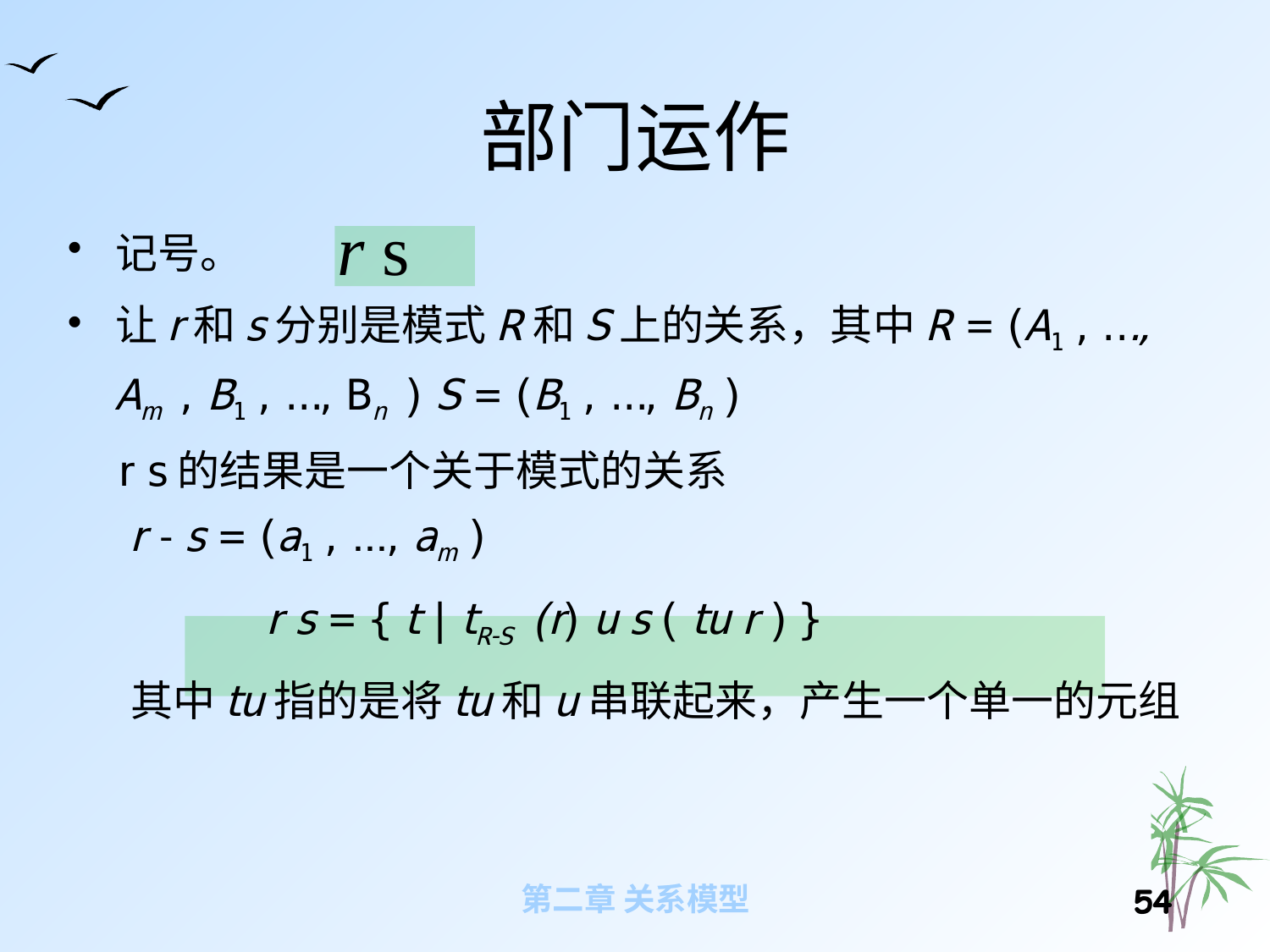

# 部门运作
r s
记号。
让r和s分别是模式R和S上的关系，其中R = (A1 , ..., Am  , B1 , ..., Bn  ) S = (B1 , ..., Bn )
    r s的结果是一个关于模式的关系
r - s = (a1 , ..., am )
		r s = { t | tR-S  (r) u s ( tu r ) }
其中tu指的是将tu和u串联起来，产生一个单一的元组

第二章 关系模型
54